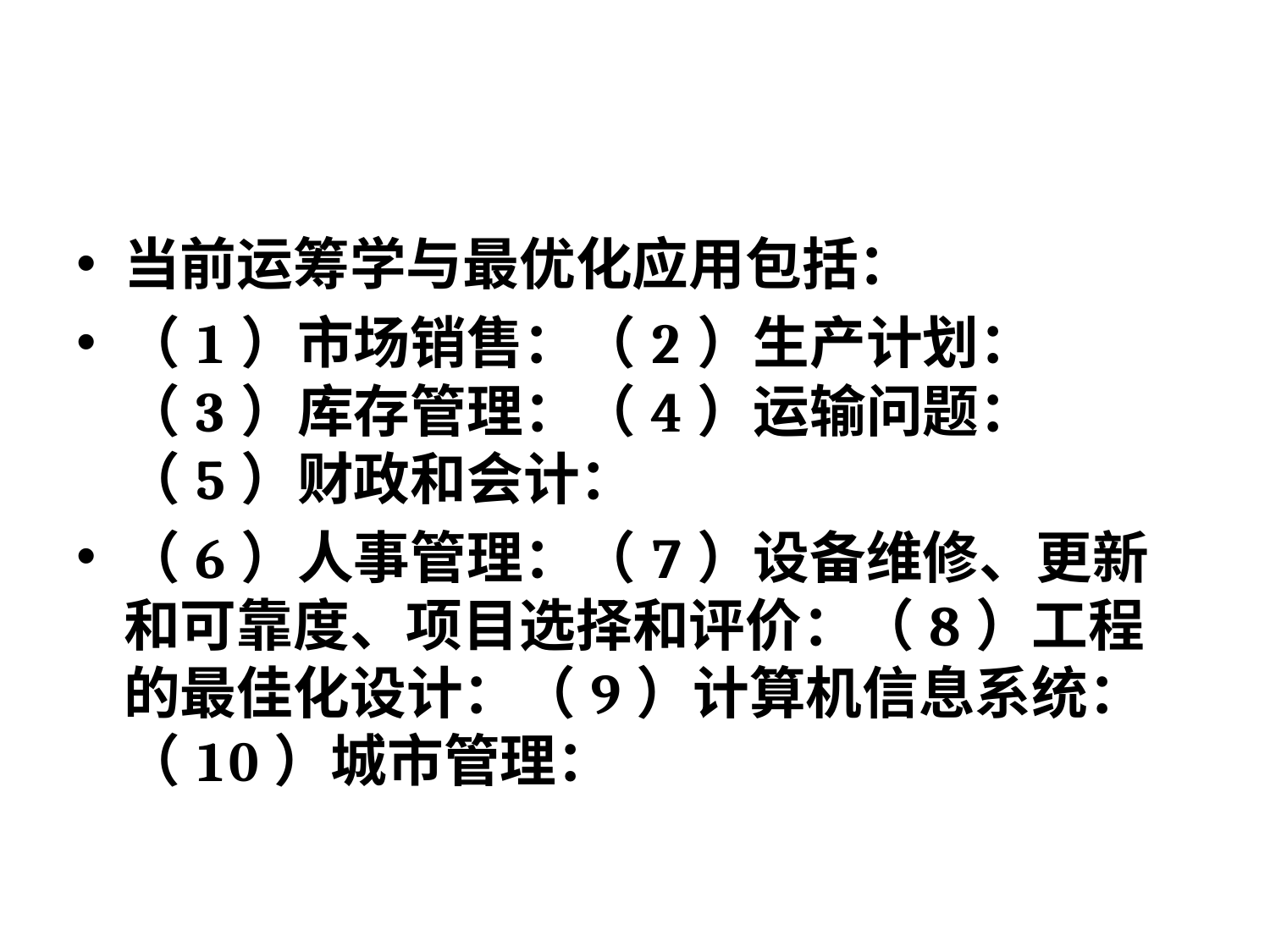

#
当前运筹学与最优化应用包括：
（1）市场销售：（2）生产计划：（3）库存管理：（4）运输问题：（5）财政和会计：
（6）人事管理：（7）设备维修、更新和可靠度、项目选择和评价：（8）工程的最佳化设计：（9）计算机信息系统：（10）城市管理：